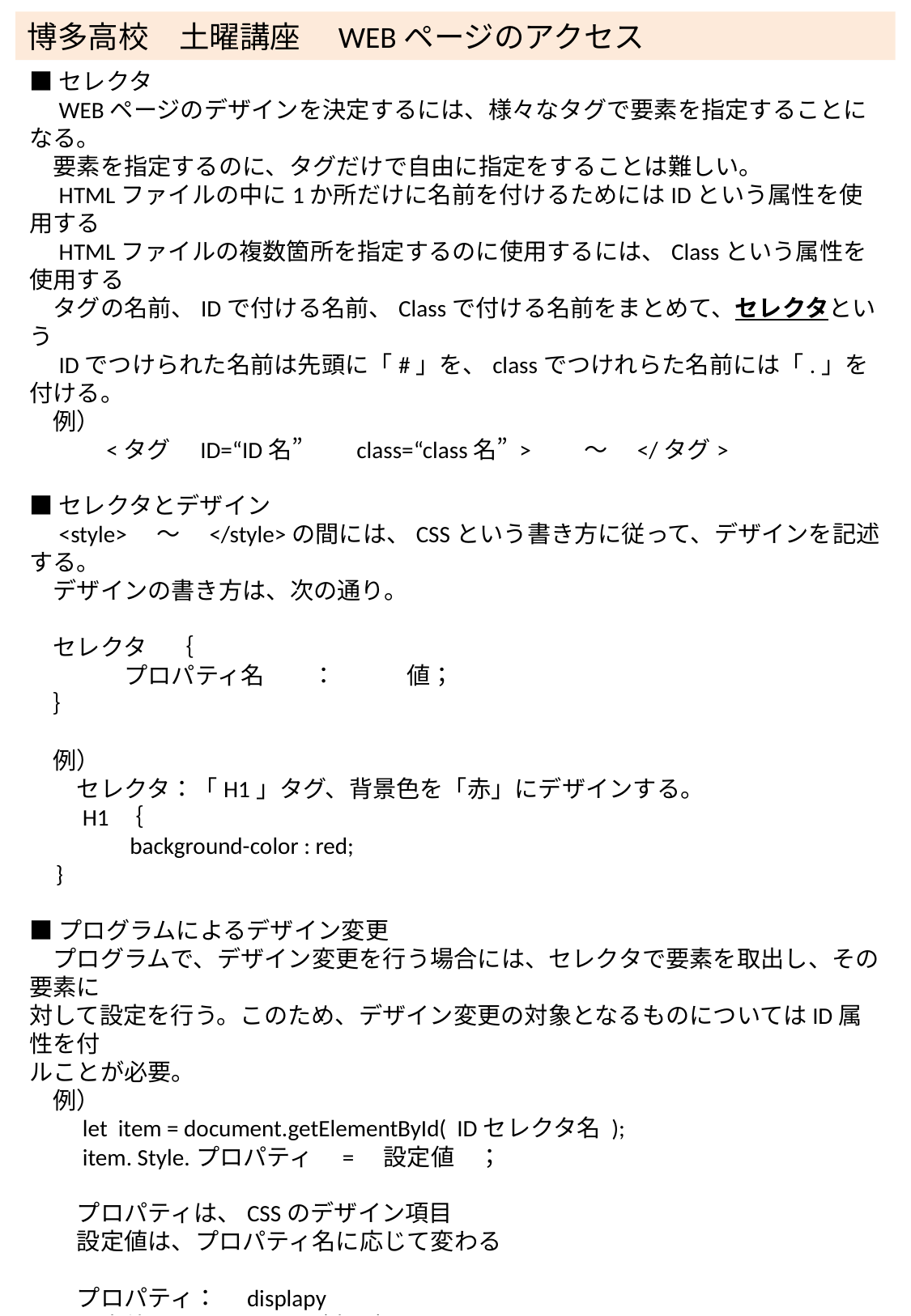

博多高校　土曜講座　WEBページのアクセス
■セレクタ
　WEBページのデザインを決定するには、様々なタグで要素を指定することになる。
　要素を指定するのに、タグだけで自由に指定をすることは難しい。
　HTMLファイルの中に1か所だけに名前を付けるためにはIDという属性を使用する
　HTMLファイルの複数箇所を指定するのに使用するには、Classという属性を使用する
　タグの名前、IDで付ける名前、Classで付ける名前をまとめて、セレクタという
　IDでつけられた名前は先頭に「#」を、classでつけれらた名前には「.」を付ける。
　例）
　　　<タグ　ID=“ID名”　　class=“class名” >　　～　</タグ>

■セレクタとデザイン
　<style>　～　</style>の間には、CSSという書き方に従って、デザインを記述する。
　デザインの書き方は、次の通り。

　セレクタ　｛
　　　　プロパティ名　　：　　　値；
　｝

　例）
　　セレクタ：「H1」タグ、背景色を「赤」にデザインする。
　　H1 ｛
　　　　background-color : red;
     }

■プログラムによるデザイン変更
　プログラムで、デザイン変更を行う場合には、セレクタで要素を取出し、その要素に
対して設定を行う。このため、デザイン変更の対象となるものについてはID属性を付
ルことが必要。
　例）
　　let  item = document.getElementById(  IDセレクタ名 );
　　item. Style.プロパティ　=　設定値　；

　　プロパティは、CSSのデザイン項目
　　設定値は、プロパティ名に応じて変わる

　　プロパティ：　displapy
　　設定値：　　　block（表示）
　　　　　　　　　　 none（非表示）